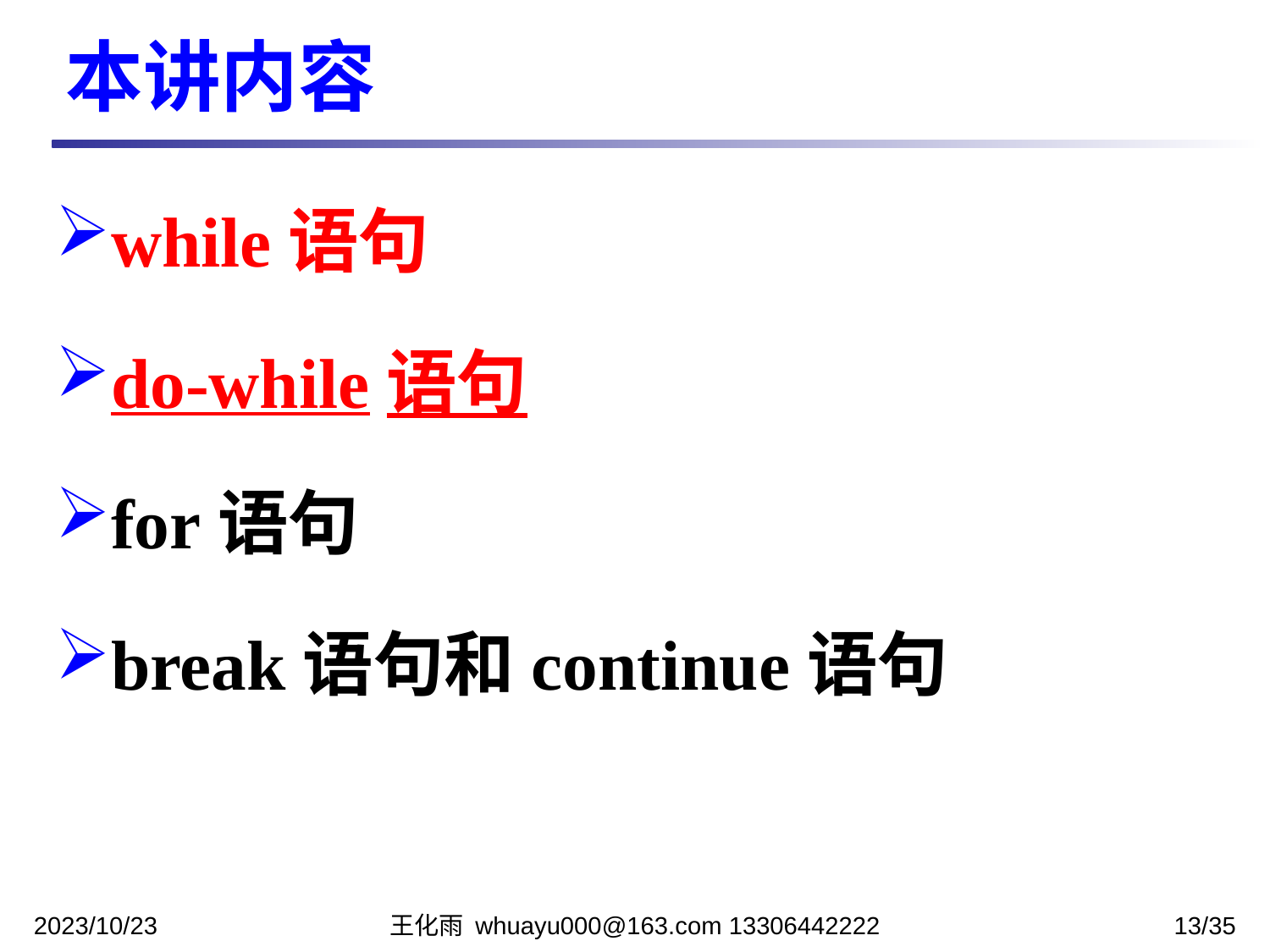

本讲内容
while语句
do-while语句
for语句
break语句和continue语句
2023/10/23
王化雨 whuayu000@163.com 13306442222
13/35